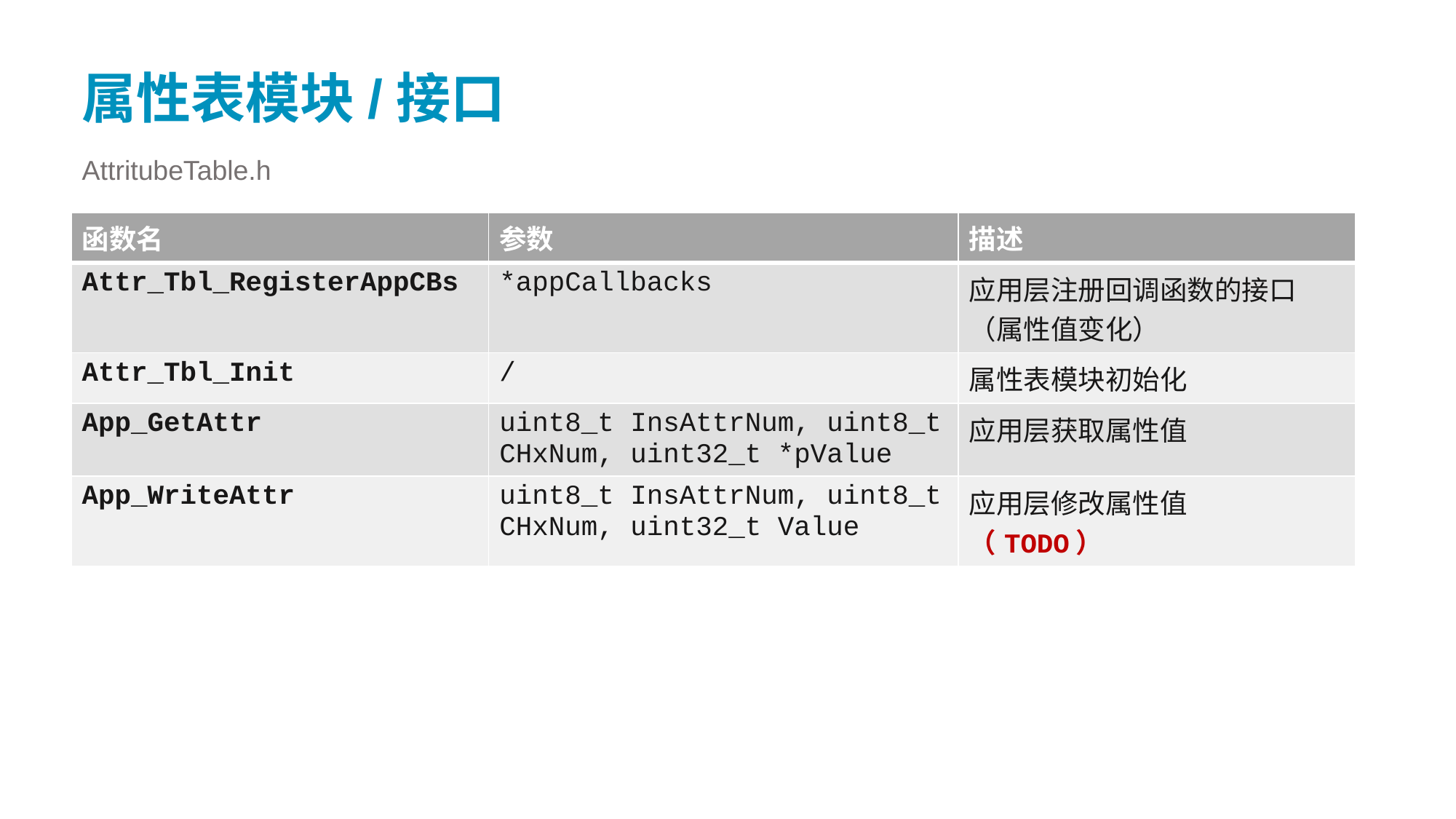

# 属性表模块/接口
AttritubeTable.h
| 函数名 | 参数 | 描述 |
| --- | --- | --- |
| Attr\_Tbl\_RegisterAppCBs | \*appCallbacks | 应用层注册回调函数的接口 （属性值变化） |
| Attr\_Tbl\_Init | / | 属性表模块初始化 |
| App\_GetAttr | uint8\_t InsAttrNum, uint8\_t CHxNum, uint32\_t \*pValue | 应用层获取属性值 |
| App\_WriteAttr | uint8\_t InsAttrNum, uint8\_t CHxNum, uint32\_t Value | 应用层修改属性值 （TODO） |